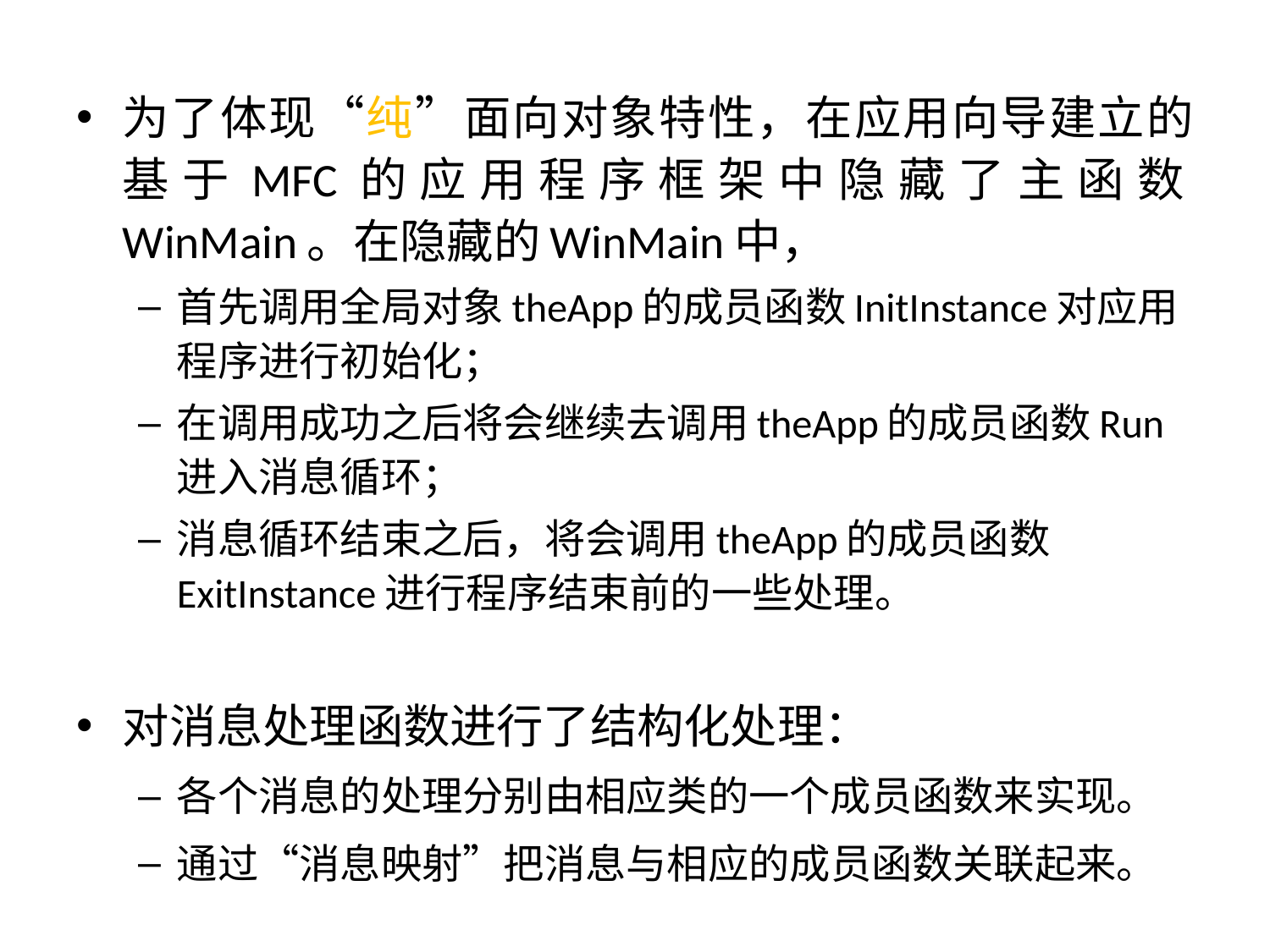

为了体现“纯”面向对象特性，在应用向导建立的基于MFC的应用程序框架中隐藏了主函数WinMain。在隐藏的WinMain中，
首先调用全局对象theApp的成员函数InitInstance对应用程序进行初始化；
在调用成功之后将会继续去调用theApp的成员函数Run进入消息循环；
消息循环结束之后，将会调用theApp的成员函数ExitInstance进行程序结束前的一些处理。

对消息处理函数进行了结构化处理：
各个消息的处理分别由相应类的一个成员函数来实现。
通过“消息映射”把消息与相应的成员函数关联起来。